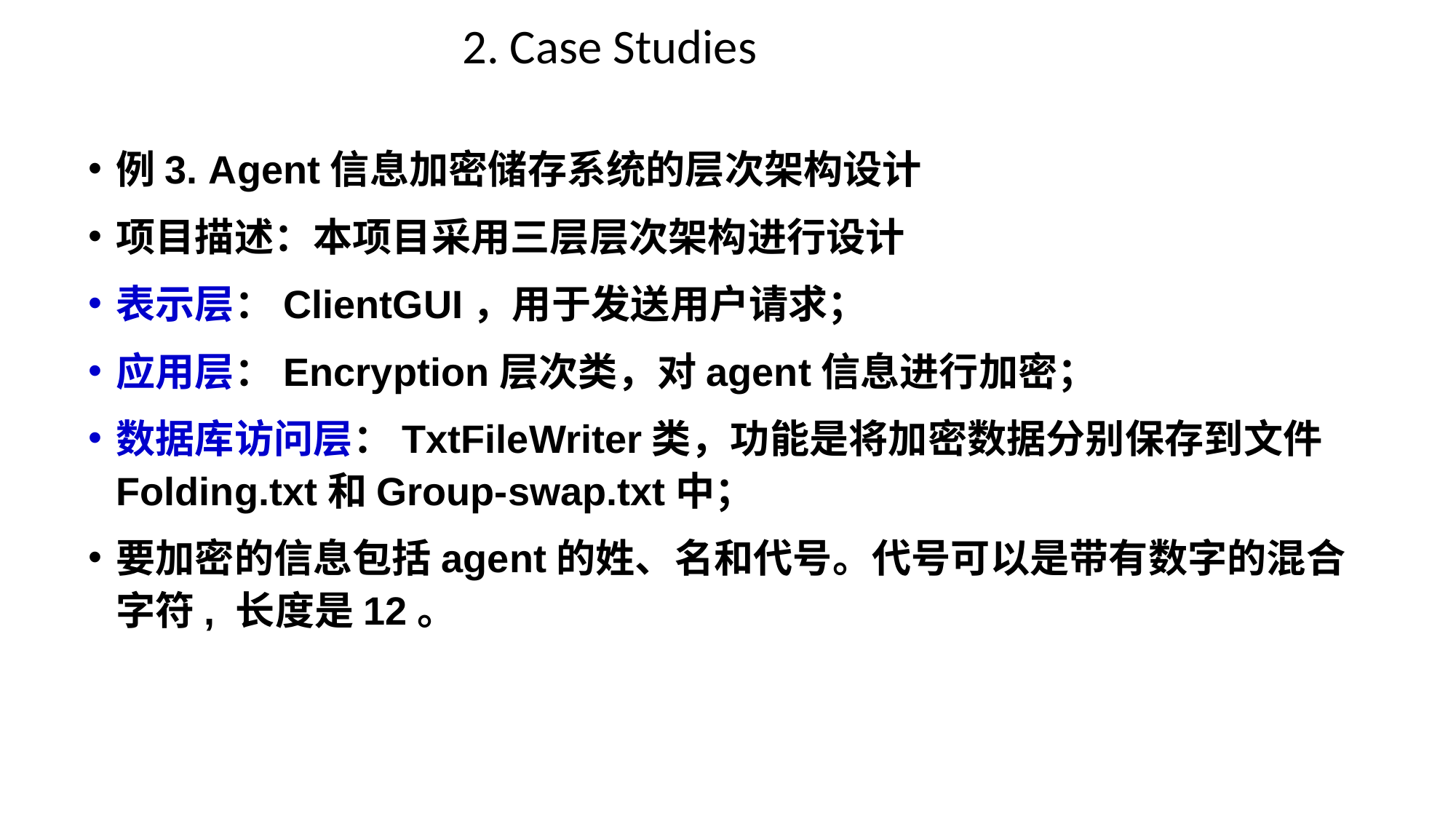

# 2. Case Studies
例3. Agent信息加密储存系统的层次架构设计
项目描述：本项目采用三层层次架构进行设计
表示层：ClientGUI，用于发送用户请求；
应用层：Encryption层次类，对agent信息进行加密；
数据库访问层：TxtFileWriter类，功能是将加密数据分别保存到文件Folding.txt和Group-swap.txt中；
要加密的信息包括agent的姓、名和代号。代号可以是带有数字的混合字符, 长度是12。